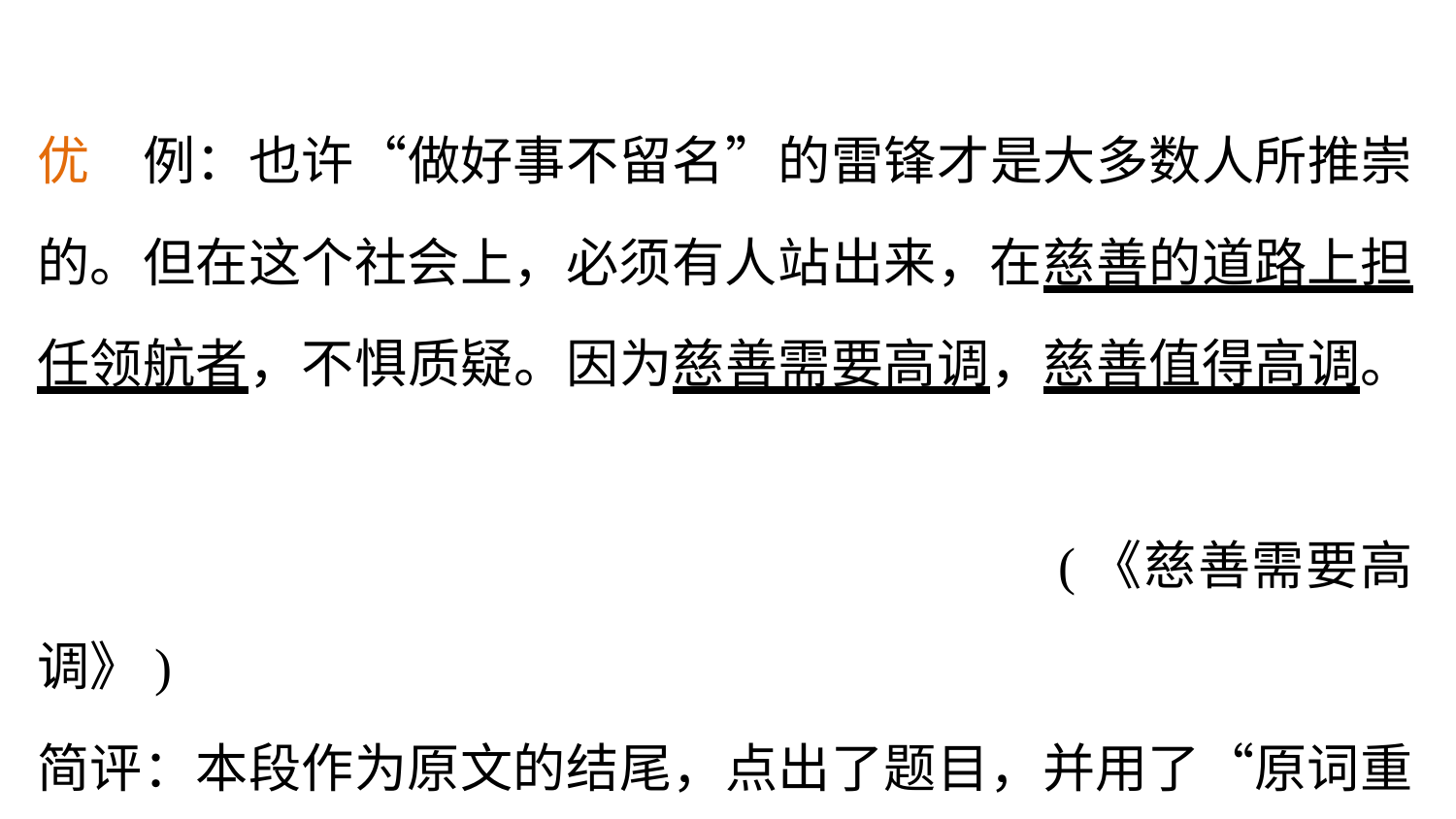

优　例：也许“做好事不留名”的雷锋才是大多数人所推崇的。但在这个社会上，必须有人站出来，在慈善的道路上担任领航者，不惧质疑。因为慈善需要高调，慈善值得高调。
                                                                      (《慈善需要高调》)
简评：本段作为原文的结尾，点出了题目，并用了“原词重现”“比喻替换”的方法总结全文。语言简洁精要。